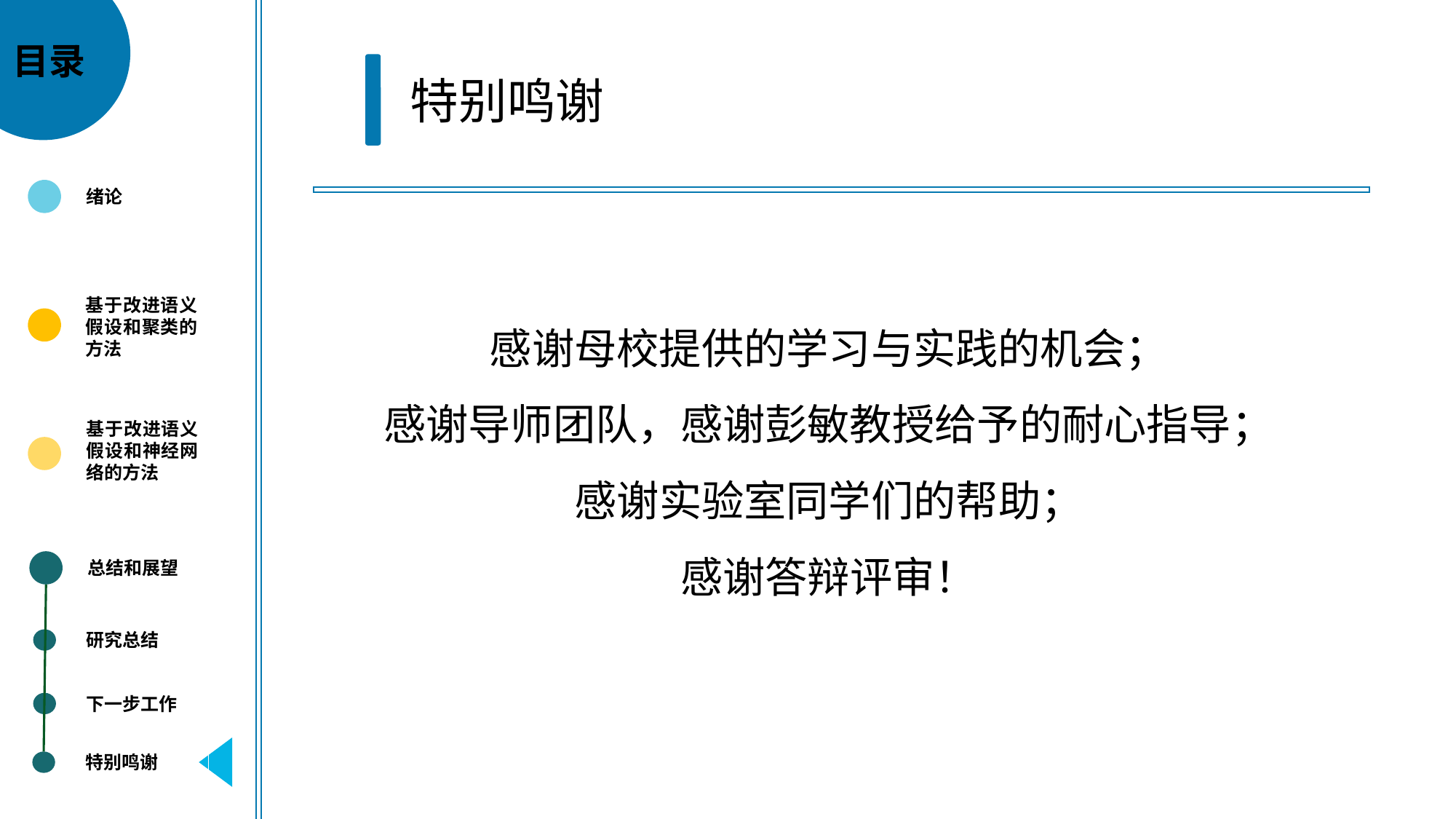

目录

特别鸣谢
绪论

基于改进语义假设和聚类的方法
感谢母校提供的学习与实践的机会；
感谢导师团队，感谢彭敏教授给予的耐心指导；
感谢实验室同学们的帮助；
感谢答辩评审！

基于改进语义假设和神经网络的方法

总结和展望
研究总结

下一步工作

特别鸣谢